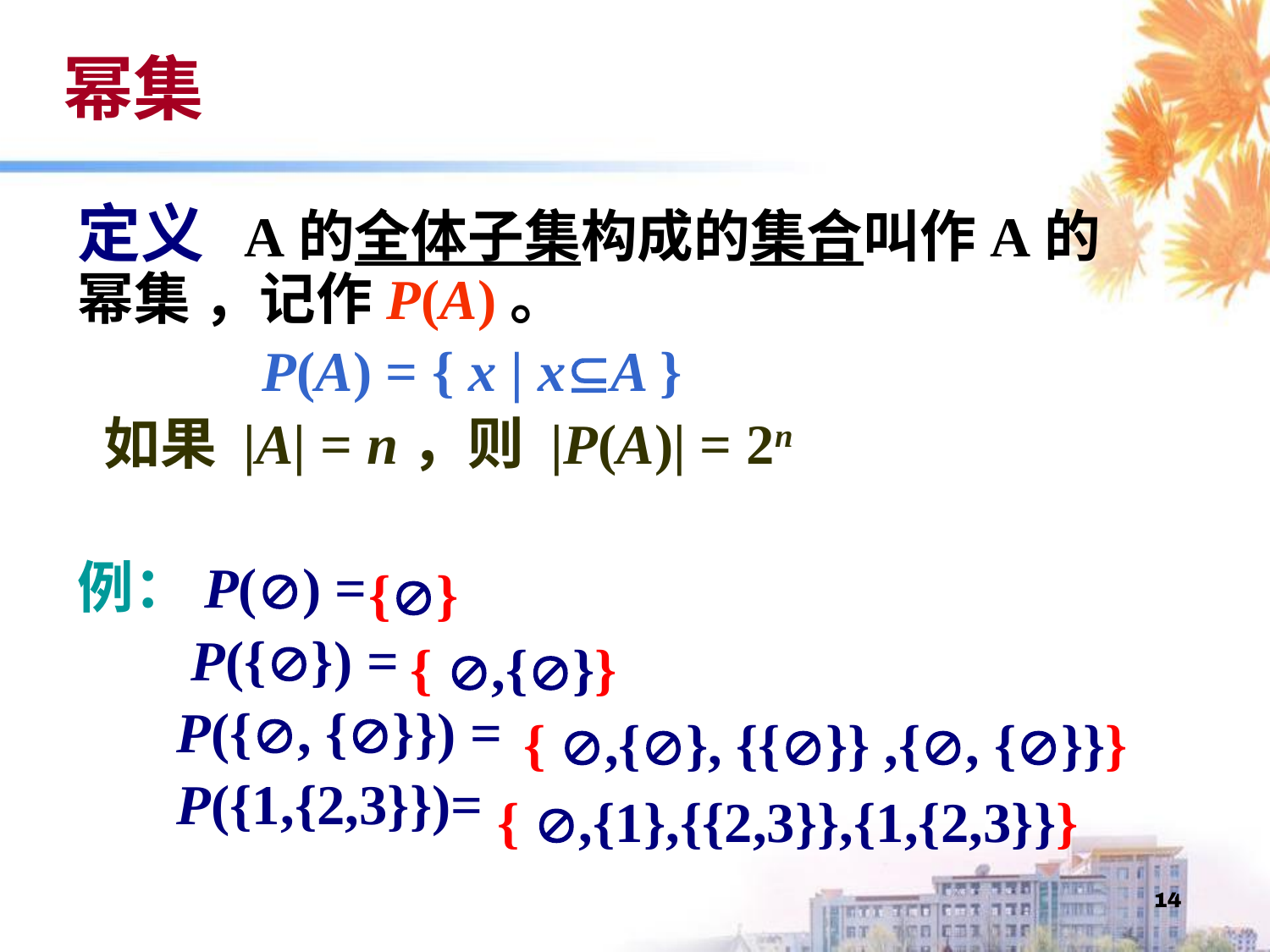

# 幂集
定义  A的全体子集构成的集合叫作A的幂集 ，记作P(A)。
             P(A) = { x | x⊆A }
 如果 |A| = n，则 |P(A)| = 2n

例：P(∅) =
        P({∅}) =
       P({∅, {∅}}) =
       P({1,{2,3}})=
{∅}
{ ∅,{∅}}
{ ∅,{∅}, {{∅}} ,{∅, {∅}}}
{ ∅,{1},{{2,3}},{1,{2,3}}}
14